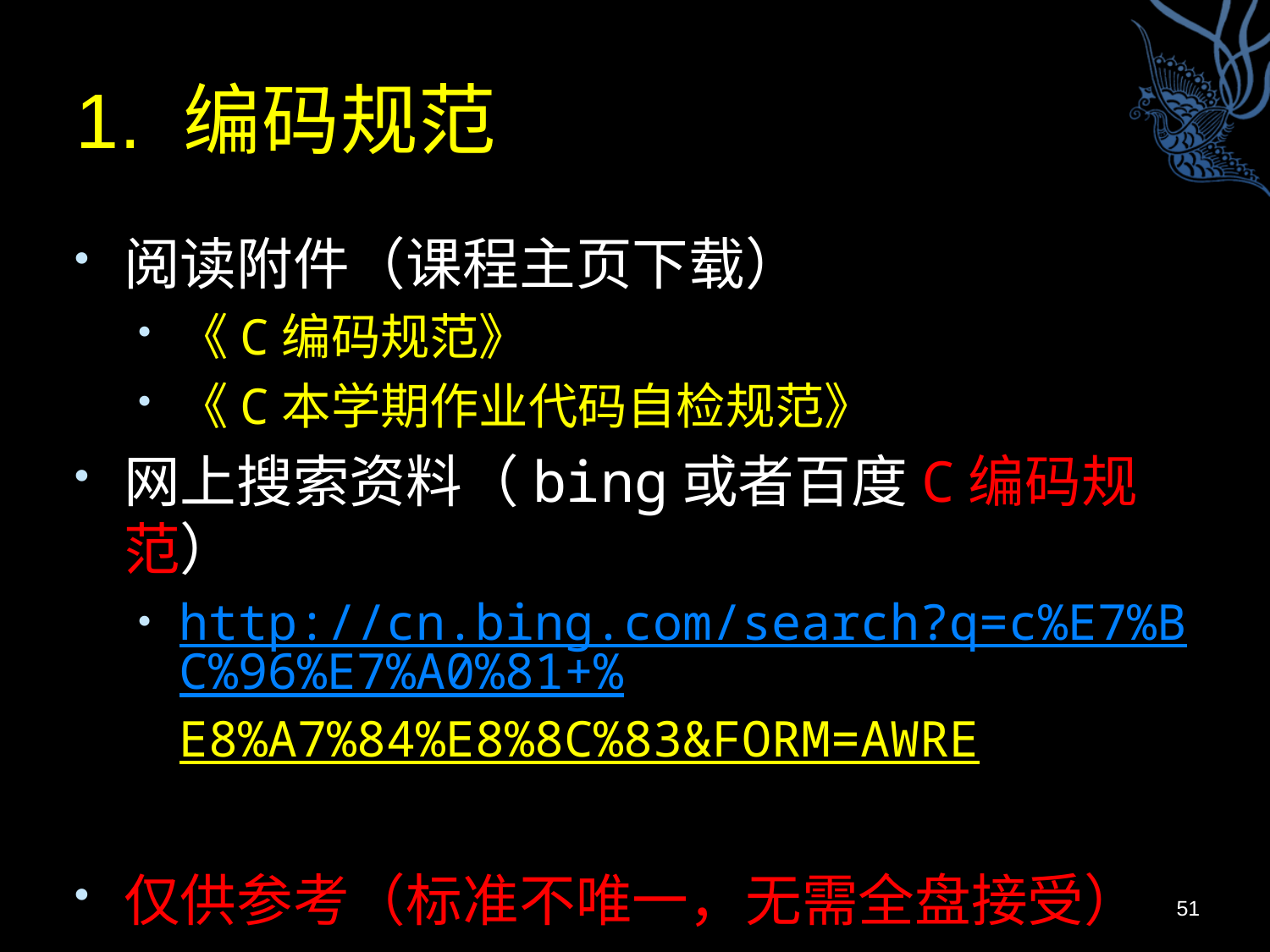

# 1. 编码规范
阅读附件（课程主页下载）
《C编码规范》
《C本学期作业代码自检规范》
网上搜索资料（bing或者百度C编码规范）
http://cn.bing.com/search?q=c%E7%BC%96%E7%A0%81+%E8%A7%84%E8%8C%83&FORM=AWRE

仅供参考（标准不唯一，无需全盘接受）
51